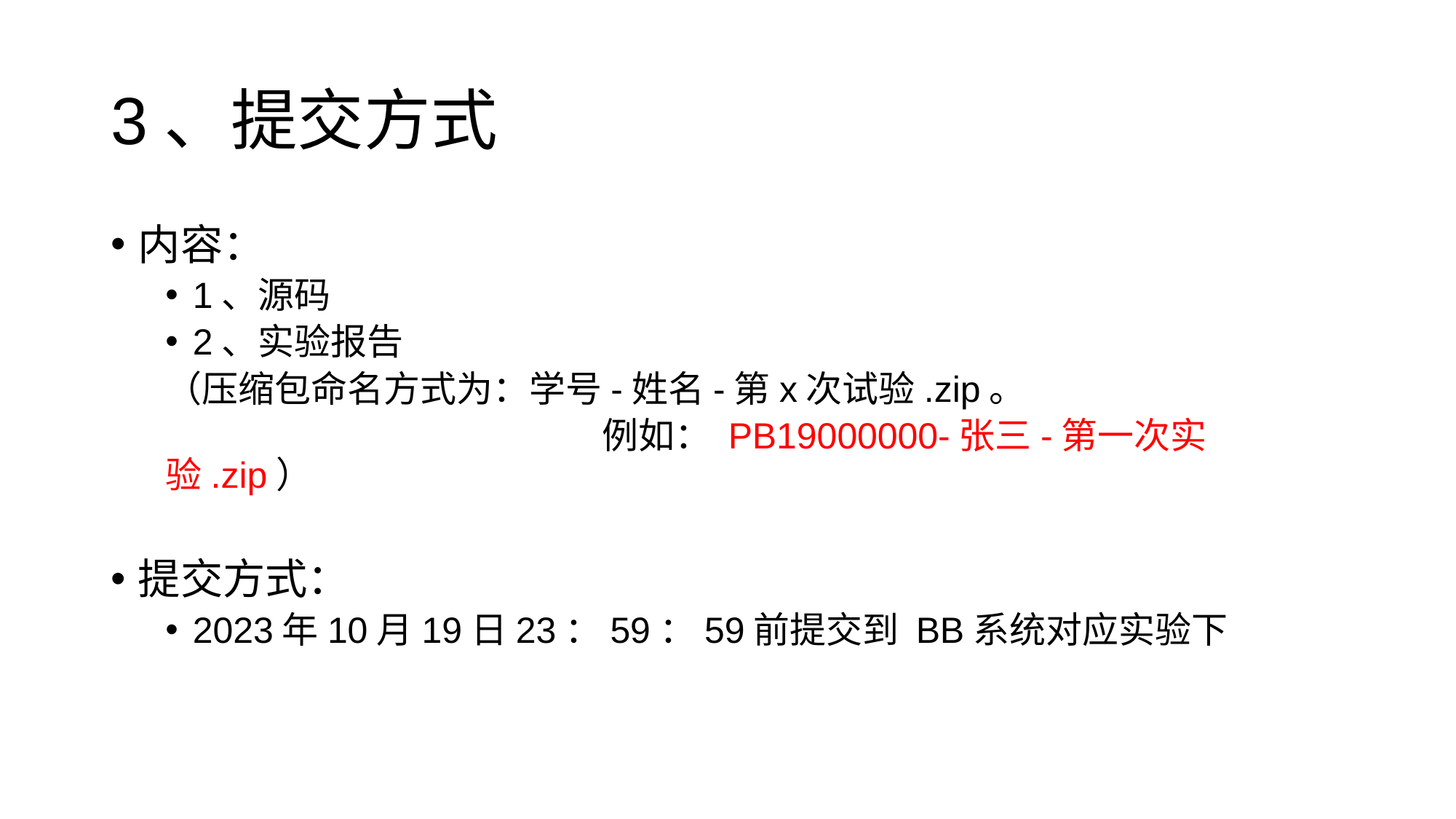

# 3、提交方式
内容：
1、源码
2、实验报告
（压缩包命名方式为：学号-姓名-第x次试验.zip。
     				例如： PB19000000-张三-第一次实验.zip）

提交方式：
2023年10月19日23：59：59前提交到 BB系统对应实验下